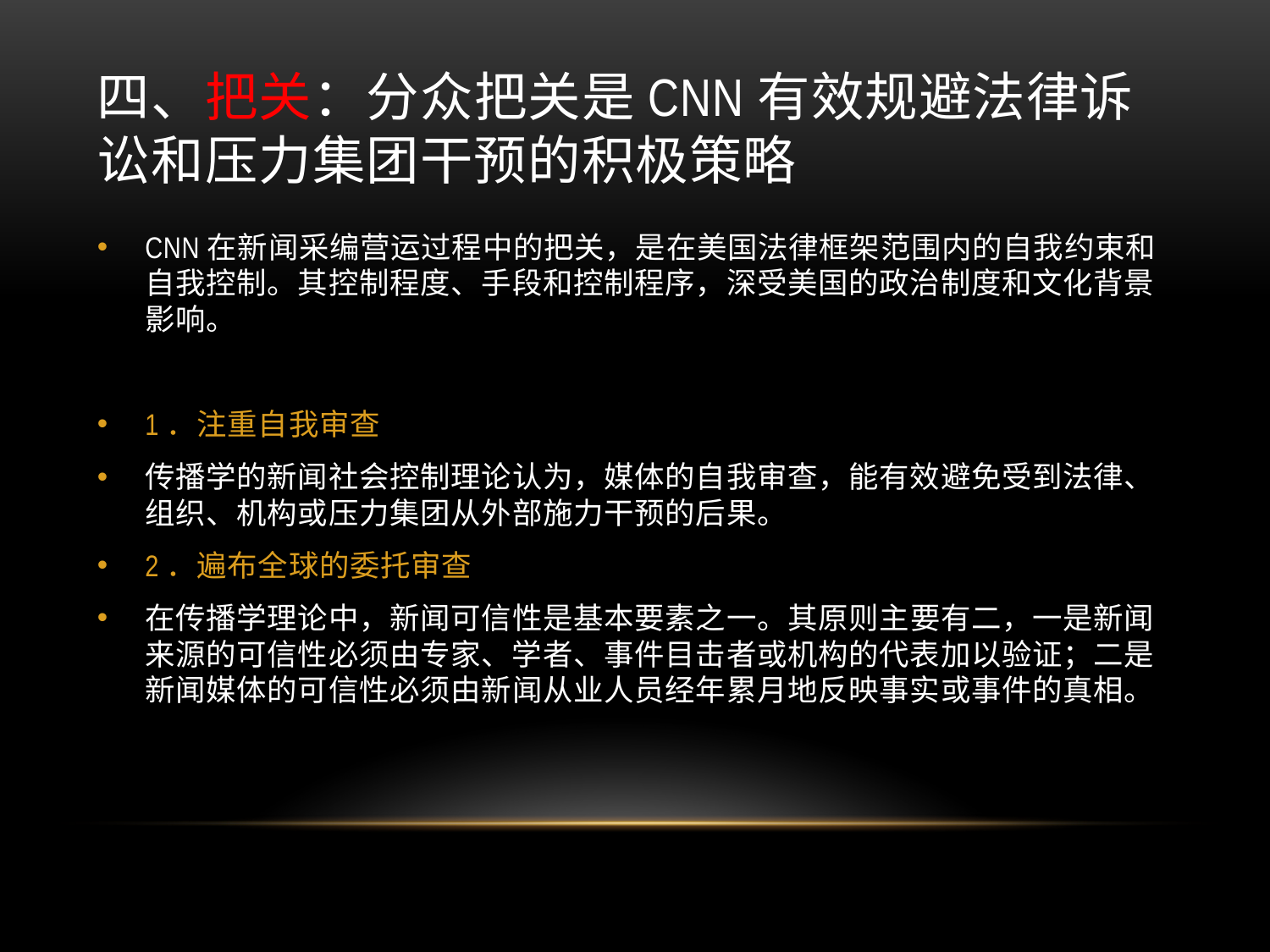

# 四、把关：分众把关是CNN有效规避法律诉讼和压力集团干预的积极策略
CNN在新闻采编营运过程中的把关，是在美国法律框架范围内的自我约束和自我控制。其控制程度、手段和控制程序，深受美国的政治制度和文化背景影响。

1．注重自我审查
传播学的新闻社会控制理论认为，媒体的自我审查，能有效避免受到法律、组织、机构或压力集团从外部施力干预的后果。
2．遍布全球的委托审查
在传播学理论中，新闻可信性是基本要素之一。其原则主要有二，一是新闻来源的可信性必须由专家、学者、事件目击者或机构的代表加以验证；二是新闻媒体的可信性必须由新闻从业人员经年累月地反映事实或事件的真相。